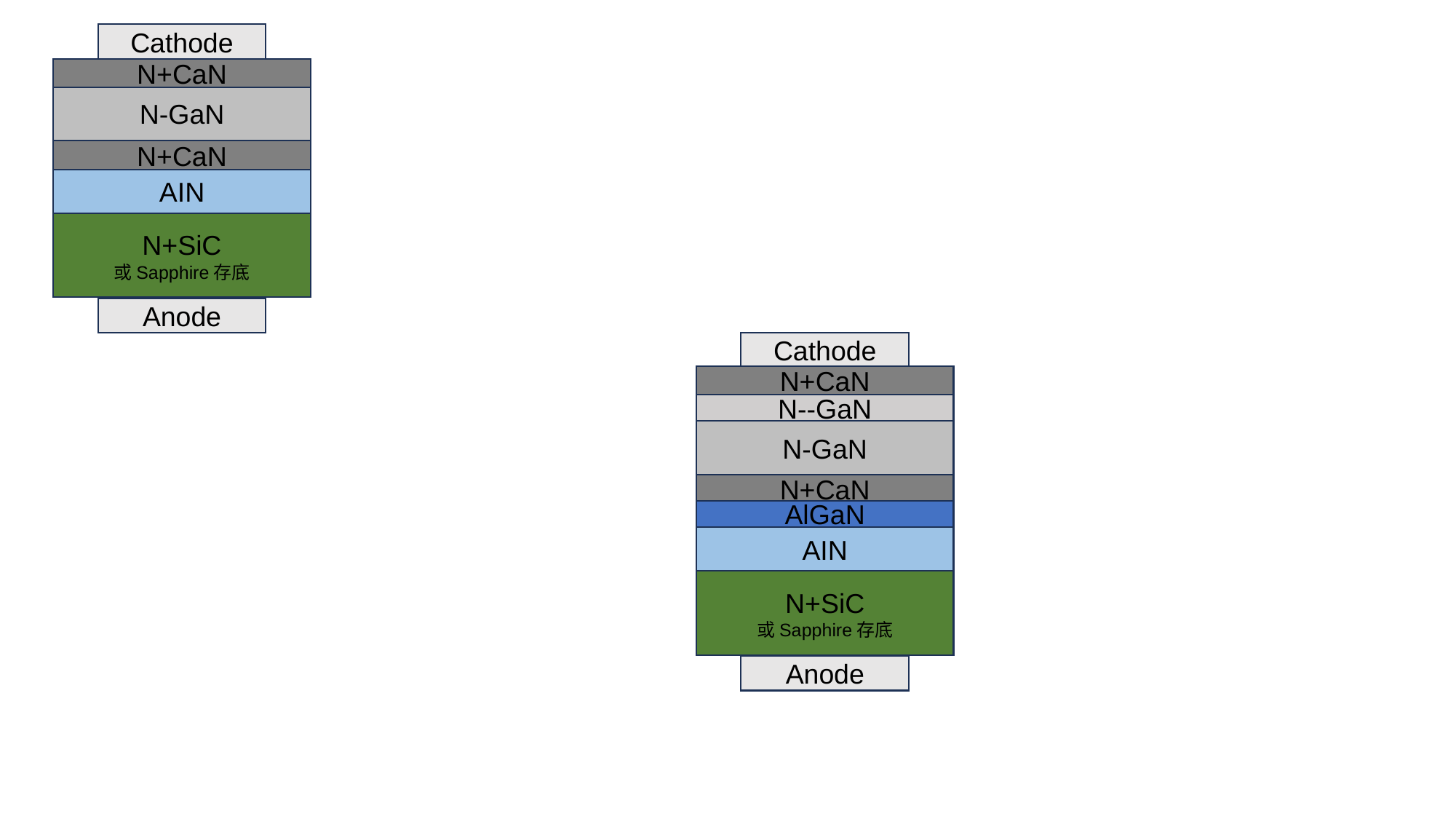

Cathode
N+CaN
N-GaN
N+CaN
AIN
N+SiC
或Sapphire存底
Anode
Cathode
N+CaN
N--GaN
N-GaN
N+CaN
AlGaN
AIN
N+SiC
或Sapphire存底
Anode